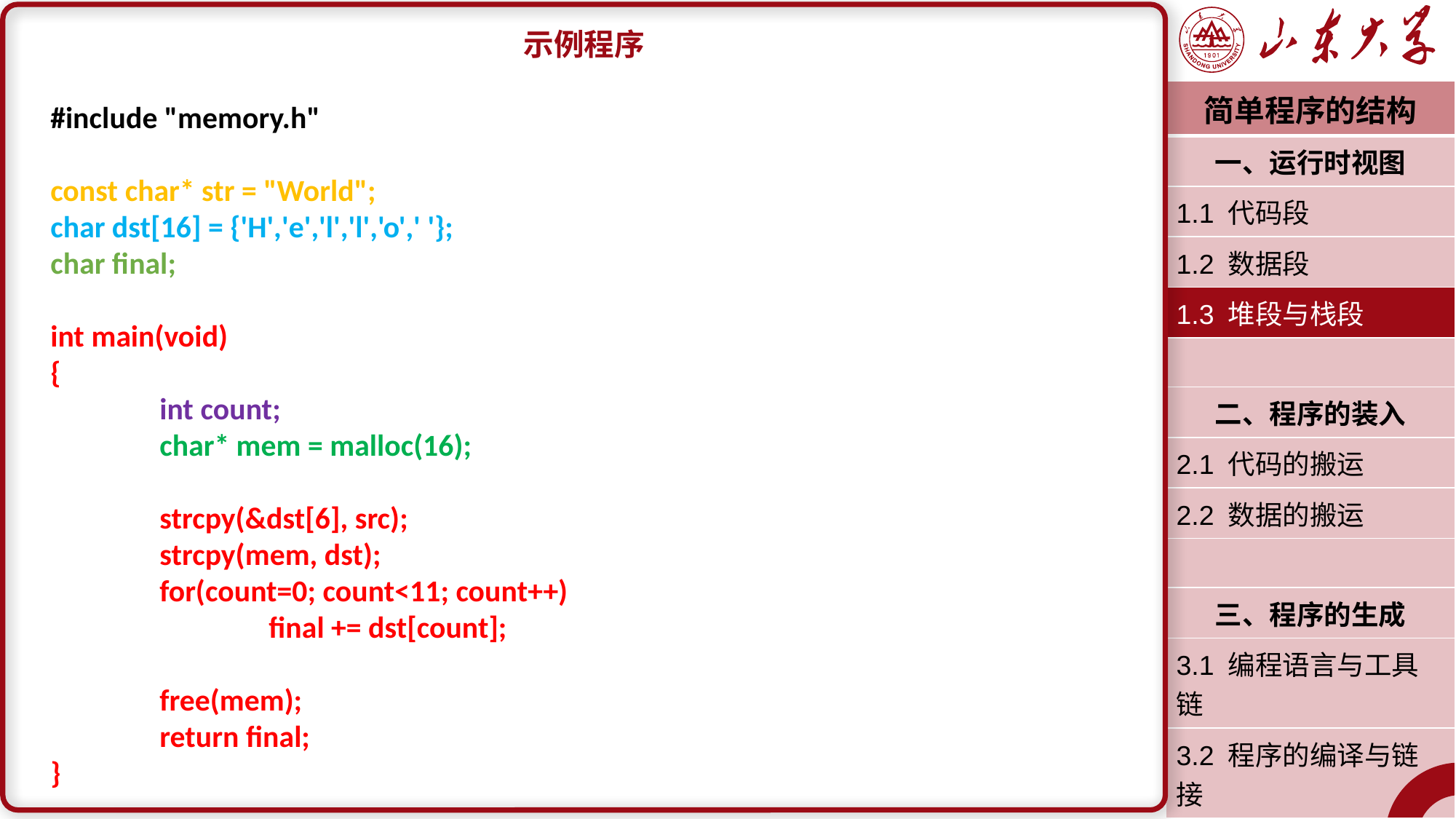

示例程序

#include "memory.h"

const char* str = "World";
char dst[16] = {'H','e','l','l','o',' '};
char final;

int main(void)
{
	int count;
	char* mem = malloc(16);

	strcpy(&dst[6], src);
	strcpy(mem, dst);
	for(count=0; count<11; count++)
		final += dst[count];

	free(mem);
	return final;
}
| 简单程序的结构 |
| --- |
| 一、运行时视图 |
| 1.1 代码段 |
| 1.2 数据段 |
| 1.3 堆段与栈段 |
|  |
| 二、程序的装入 |
| 2.1 代码的搬运 |
| 2.2 数据的搬运 |
|  |
| 三、程序的生成 |
| 3.1 编程语言与工具链 |
| 3.2 程序的编译与链接 |
| 3.3 过程调用与栈框 |
| 潘润宇 2023.03 |